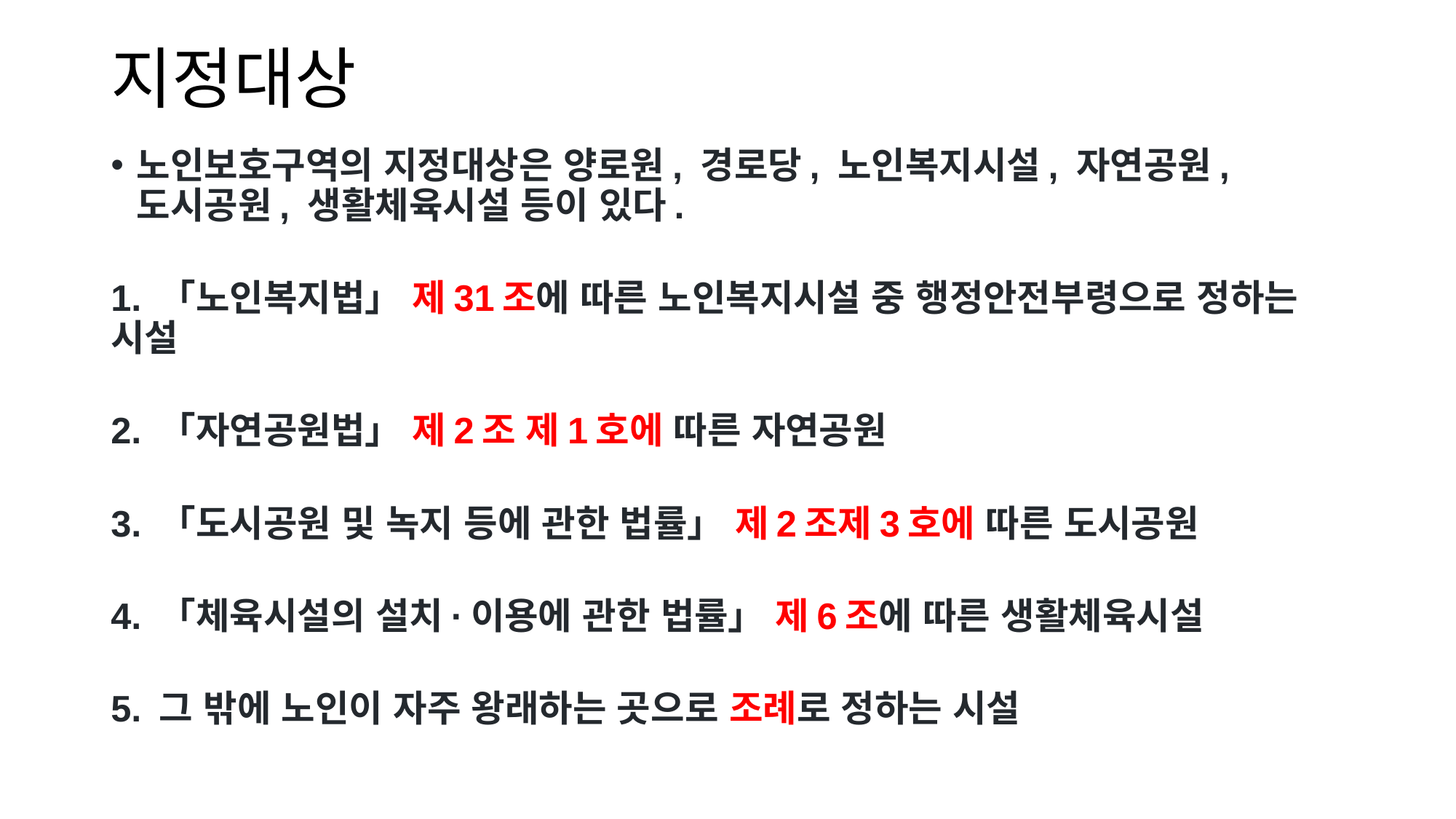

# 지정대상
노인보호구역의 지정대상은 양로원, 경로당, 노인복지시설, 자연공원, 도시공원, 생활체육시설 등이 있다.
1. 「노인복지법」 제31조에 따른 노인복지시설 중 행정안전부령으로 정하는 시설
2. 「자연공원법」 제2조 제1호에 따른 자연공원
3. 「도시공원 및 녹지 등에 관한 법률」 제2조제3호에 따른 도시공원
4. 「체육시설의 설치·이용에 관한 법률」 제6조에 따른 생활체육시설
5. 그 밖에 노인이 자주 왕래하는 곳으로 조례로 정하는 시설